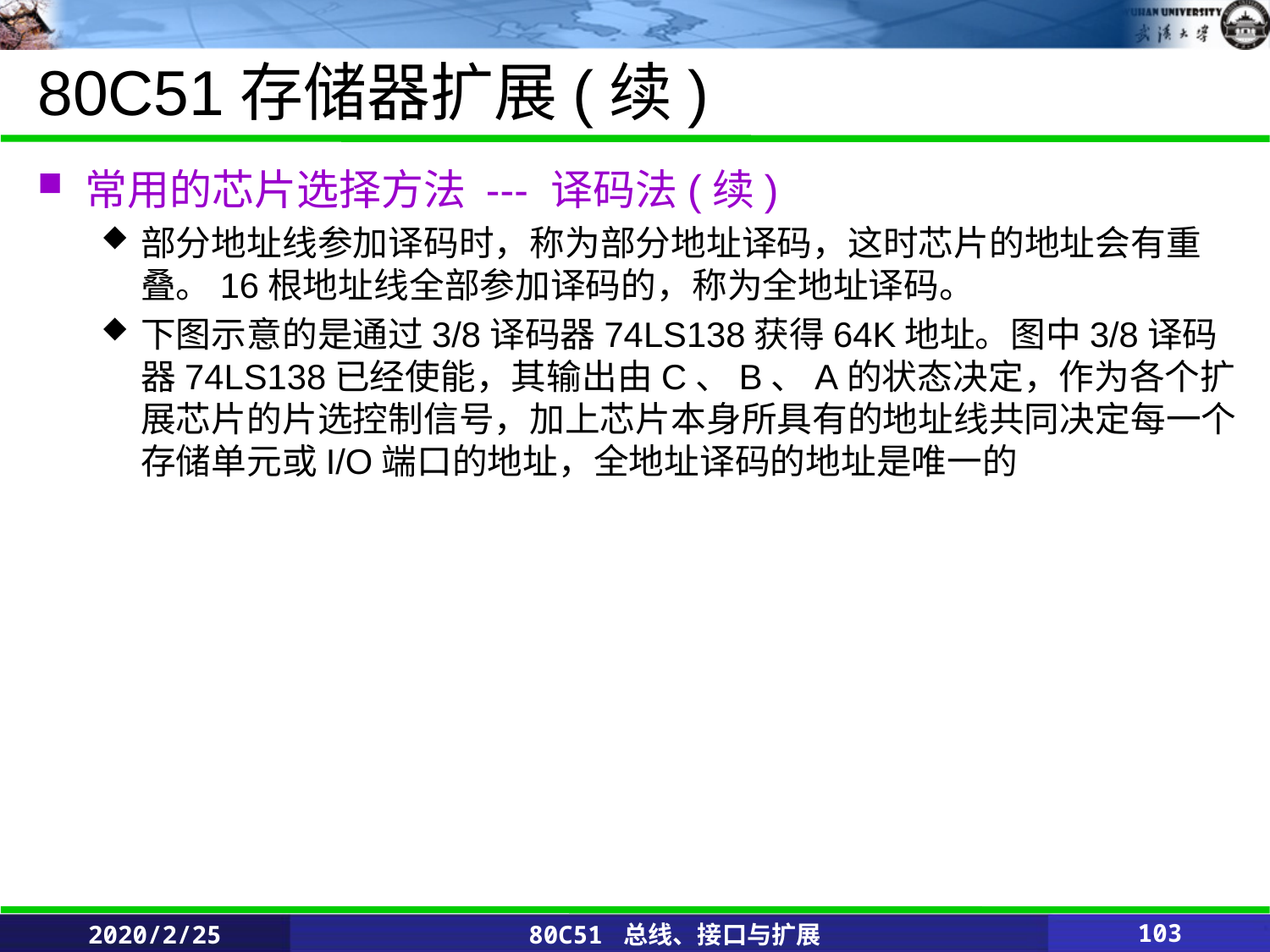

# 80C51存储器扩展(续)
常用的芯片选择方法 --- 译码法(续)
部分地址线参加译码时，称为部分地址译码，这时芯片的地址会有重叠。16根地址线全部参加译码的，称为全地址译码。
下图示意的是通过3/8译码器74LS138获得64K地址。图中3/8译码器74LS138已经使能，其输出由C、B、A的状态决定，作为各个扩展芯片的片选控制信号，加上芯片本身所具有的地址线共同决定每一个存储单元或I/O端口的地址，全地址译码的地址是唯一的
2020/2/25
80C51 总线、接口与扩展
103